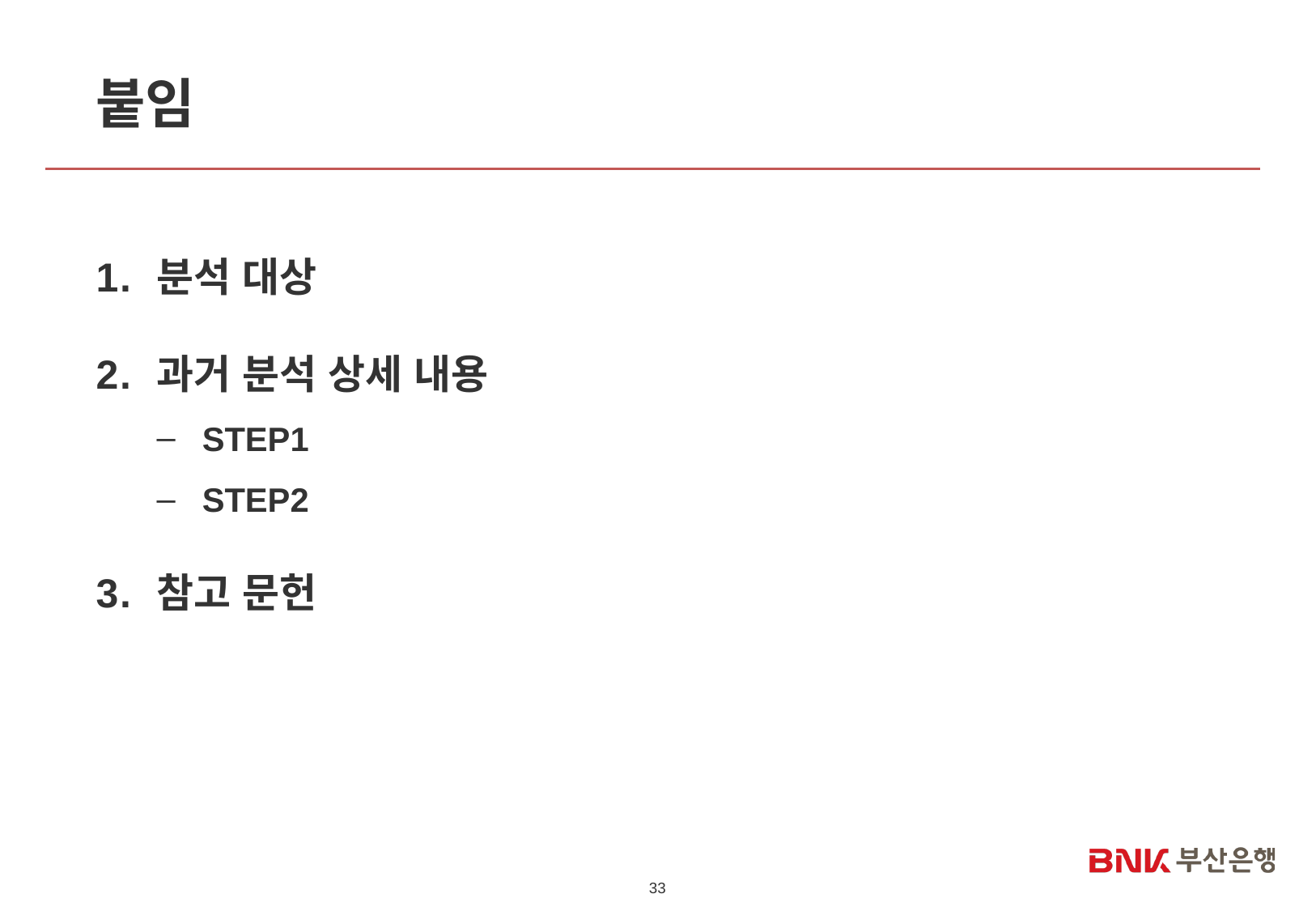

붙임
분석 대상
과거 분석 상세 내용
STEP1
STEP2
참고 문헌